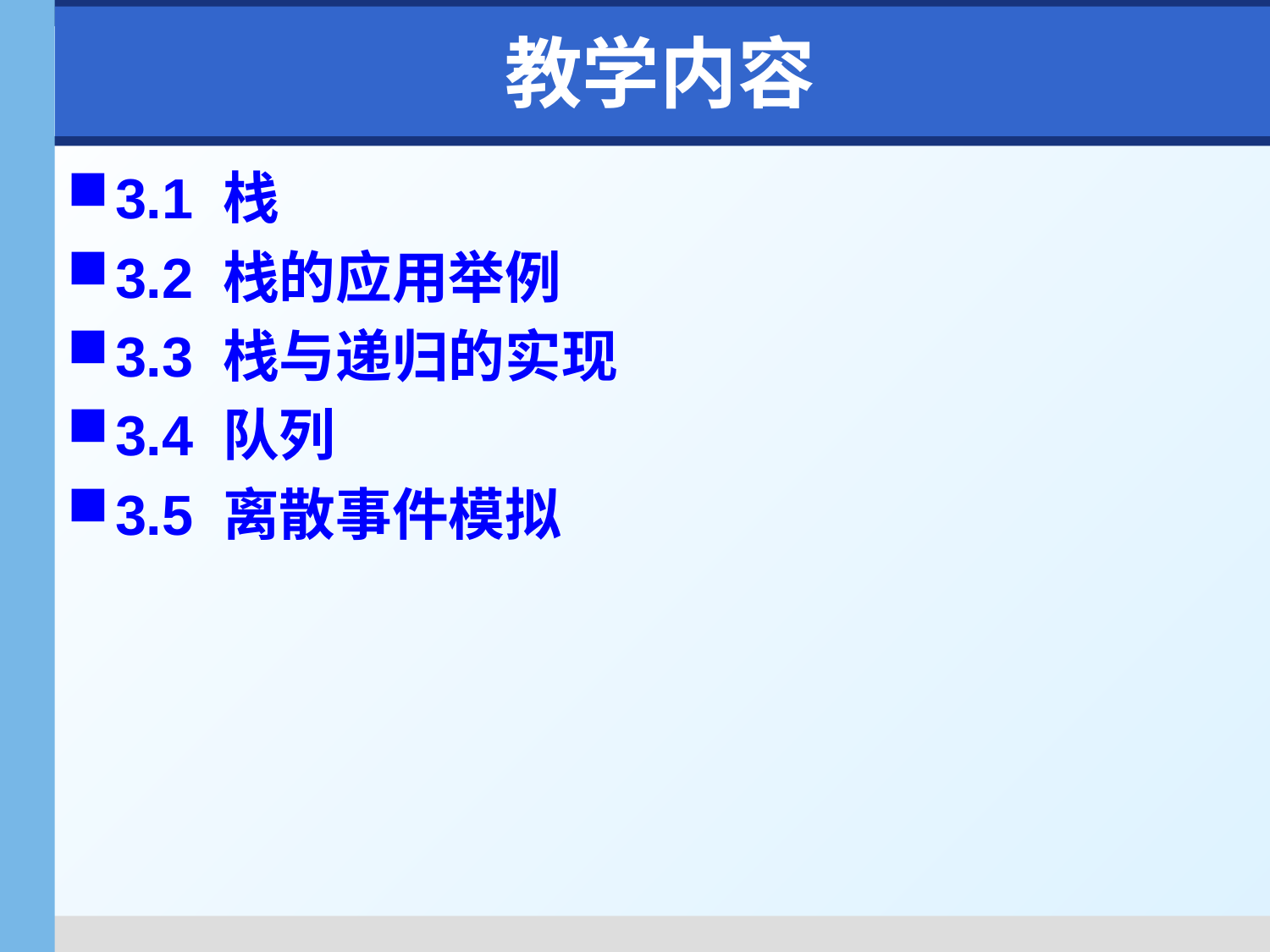

# 教学内容
3.1 栈
3.2 栈的应用举例
3.3 栈与递归的实现
3.4 队列
3.5 离散事件模拟